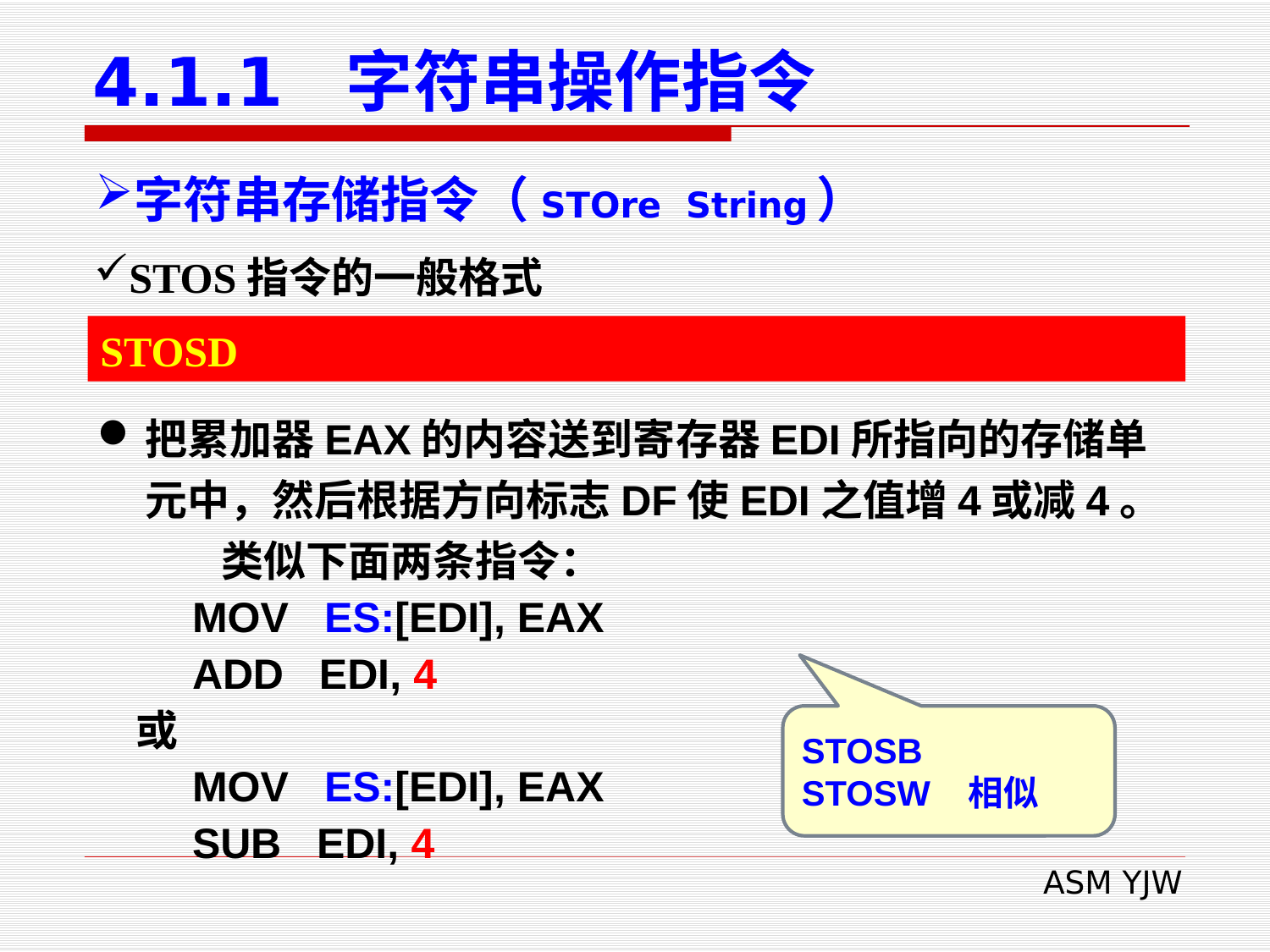

# 4.1.1  字符串操作指令
字符串存储指令（STOre  String）
STOS指令的一般格式
STOSD
把累加器EAX的内容送到寄存器EDI所指向的存储单元中，然后根据方向标志DF使EDI之值增4或减4。          类似下面两条指令：
        MOV   ES:[EDI], EAX
        ADD   EDI, 4
   或
        MOV   ES:[EDI], EAX
        SUB   EDI, 4
STOSB
STOSW   相似